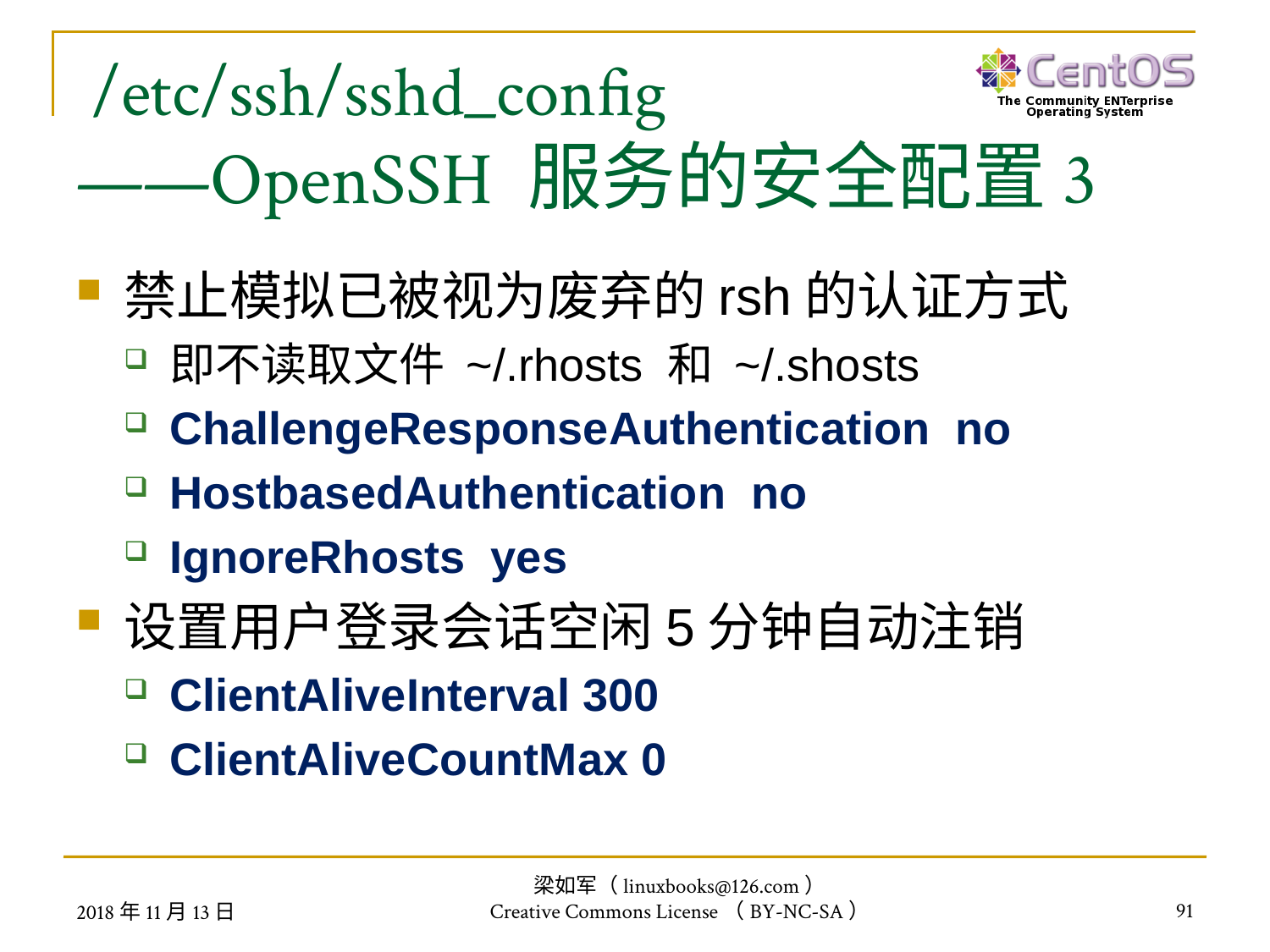

# /etc/ssh/sshd_config ——OpenSSH 服务的安全配置3
禁止模拟已被视为废弃的rsh的认证方式
即不读取文件 ~/.rhosts 和 ~/.shosts
ChallengeResponseAuthentication  no
HostbasedAuthentication  no
IgnoreRhosts  yes
设置用户登录会话空闲5分钟自动注销
ClientAliveInterval 300
ClientAliveCountMax 0
梁如军（linuxbooks@126.com）
Creative Commons License（BY-NC-SA）
2018年11月13日
91